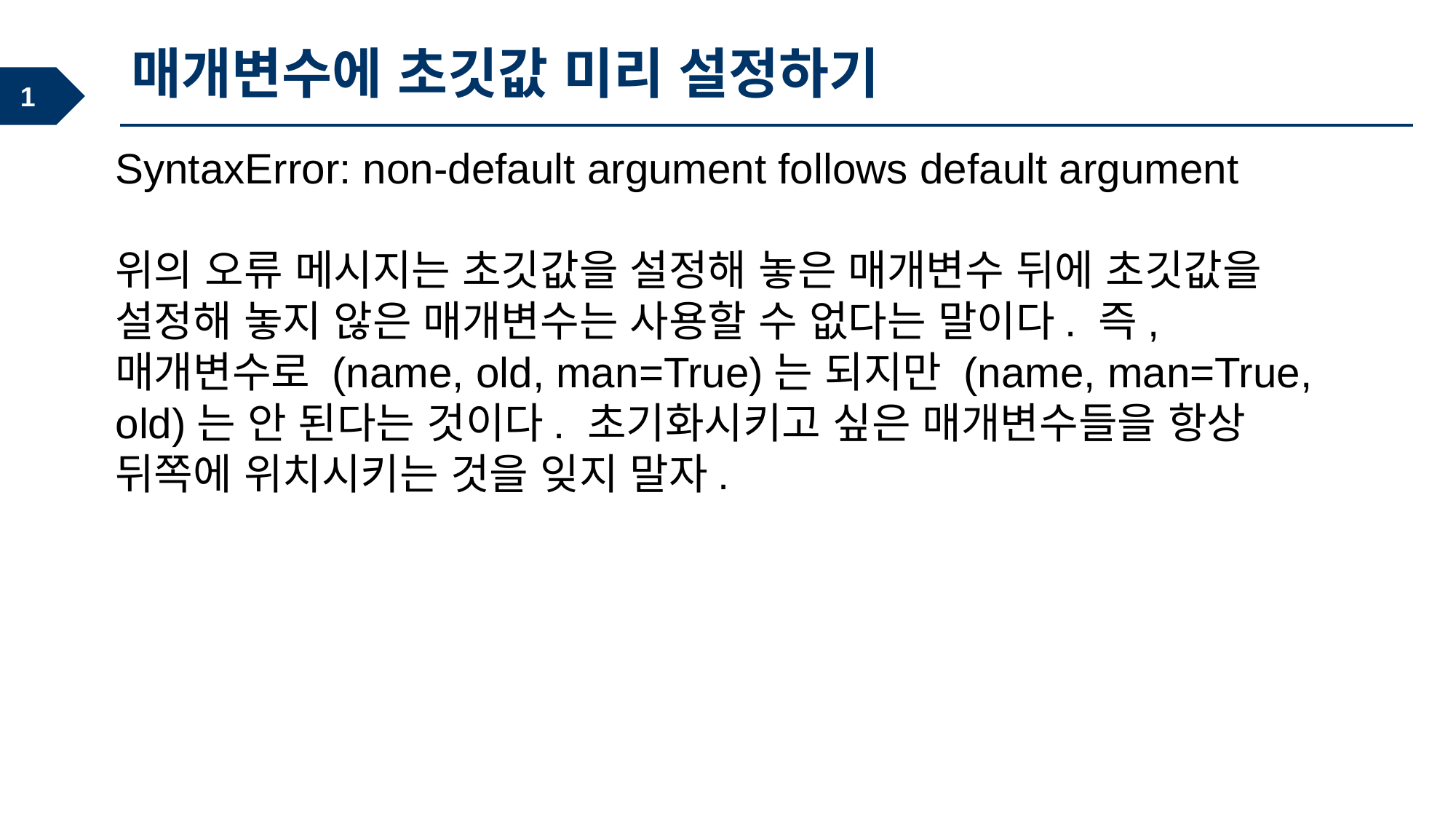

매개변수에 초깃값 미리 설정하기
SyntaxError: non-default argument follows default argument

위의 오류 메시지는 초깃값을 설정해 놓은 매개변수 뒤에 초깃값을 설정해 놓지 않은 매개변수는 사용할 수 없다는 말이다. 즉, 매개변수로 (name, old, man=True)는 되지만 (name, man=True, old)는 안 된다는 것이다. 초기화시키고 싶은 매개변수들을 항상 뒤쪽에 위치시키는 것을 잊지 말자.